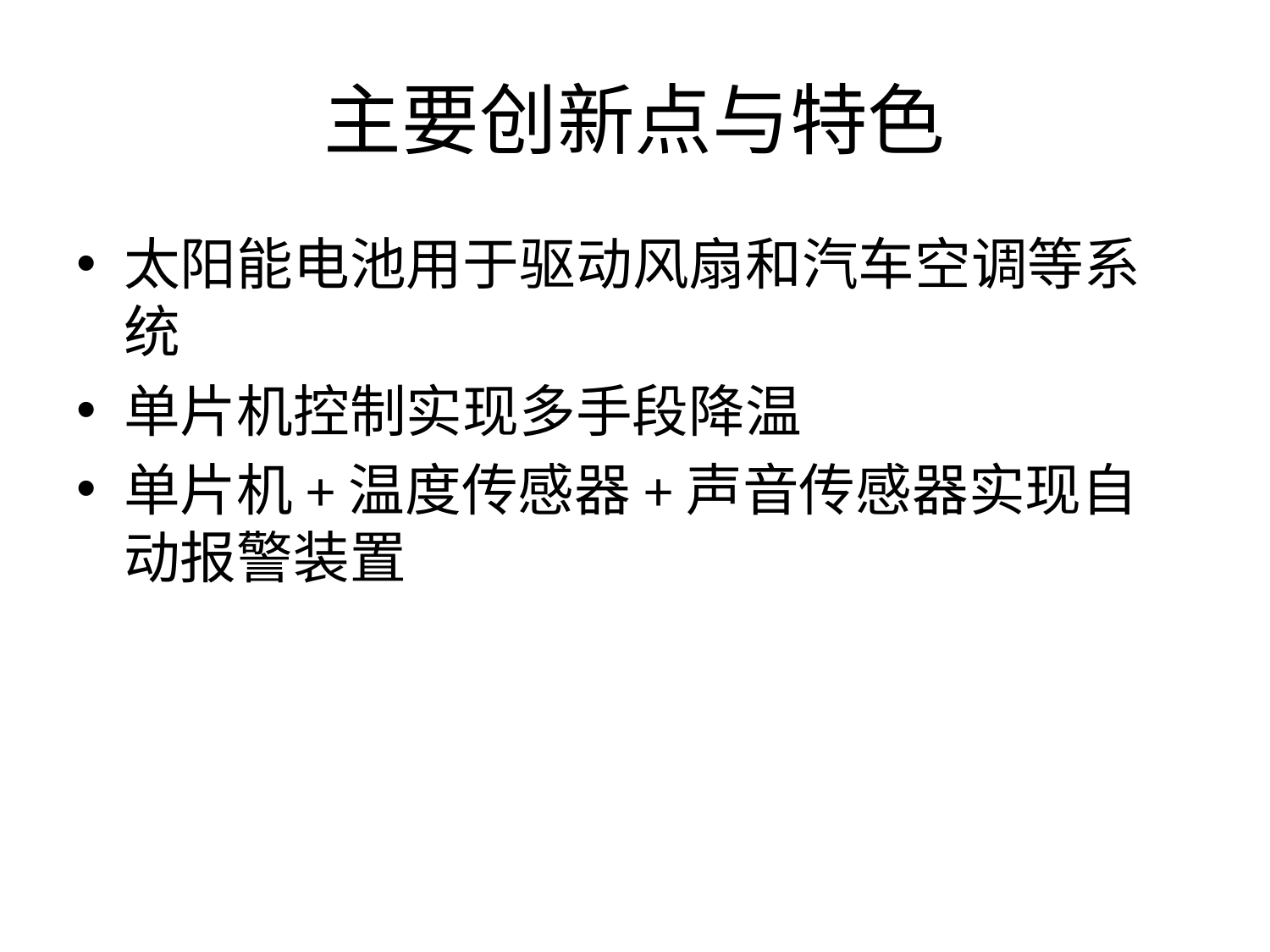

# 主要创新点与特色
太阳能电池用于驱动风扇和汽车空调等系统
单片机控制实现多手段降温
单片机+温度传感器+声音传感器实现自动报警装置